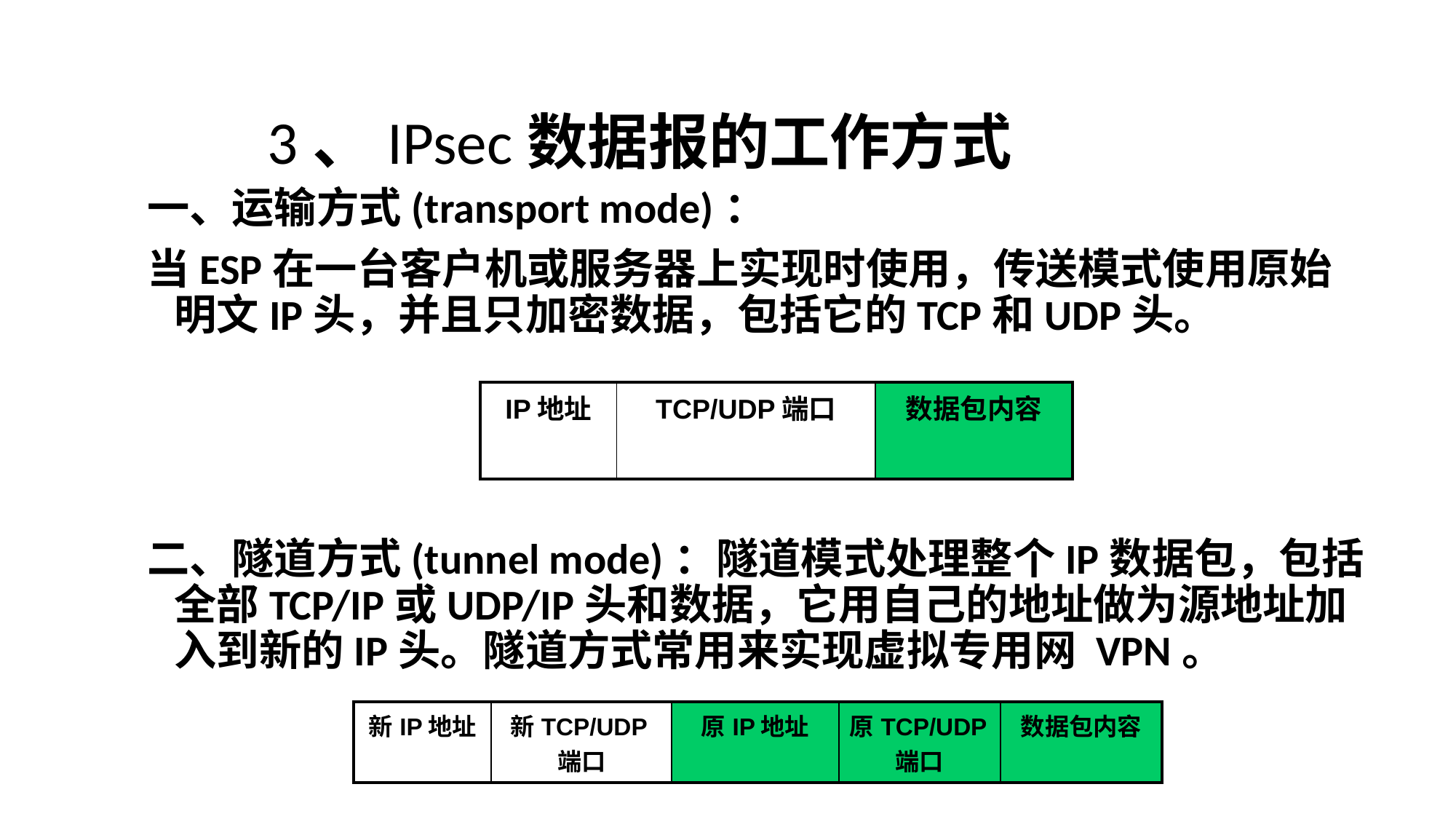

# 3、IPsec数据报的工作方式
一、运输方式(transport mode)：
当ESP在一台客户机或服务器上实现时使用，传送模式使用原始明文IP头，并且只加密数据，包括它的TCP和UDP头。

二、隧道方式(tunnel mode)：隧道模式处理整个IP数据包，包括全部TCP/IP或UDP/IP头和数据，它用自己的地址做为源地址加入到新的IP头。隧道方式常用来实现虚拟专用网 VPN。
| IP地址 | TCP/UDP端口 | 数据包内容 |
| --- | --- | --- |
| 新IP地址 | 新TCP/UDP端口 | 原IP地址 | 原TCP/UDP端口 | 数据包内容 |
| --- | --- | --- | --- | --- |